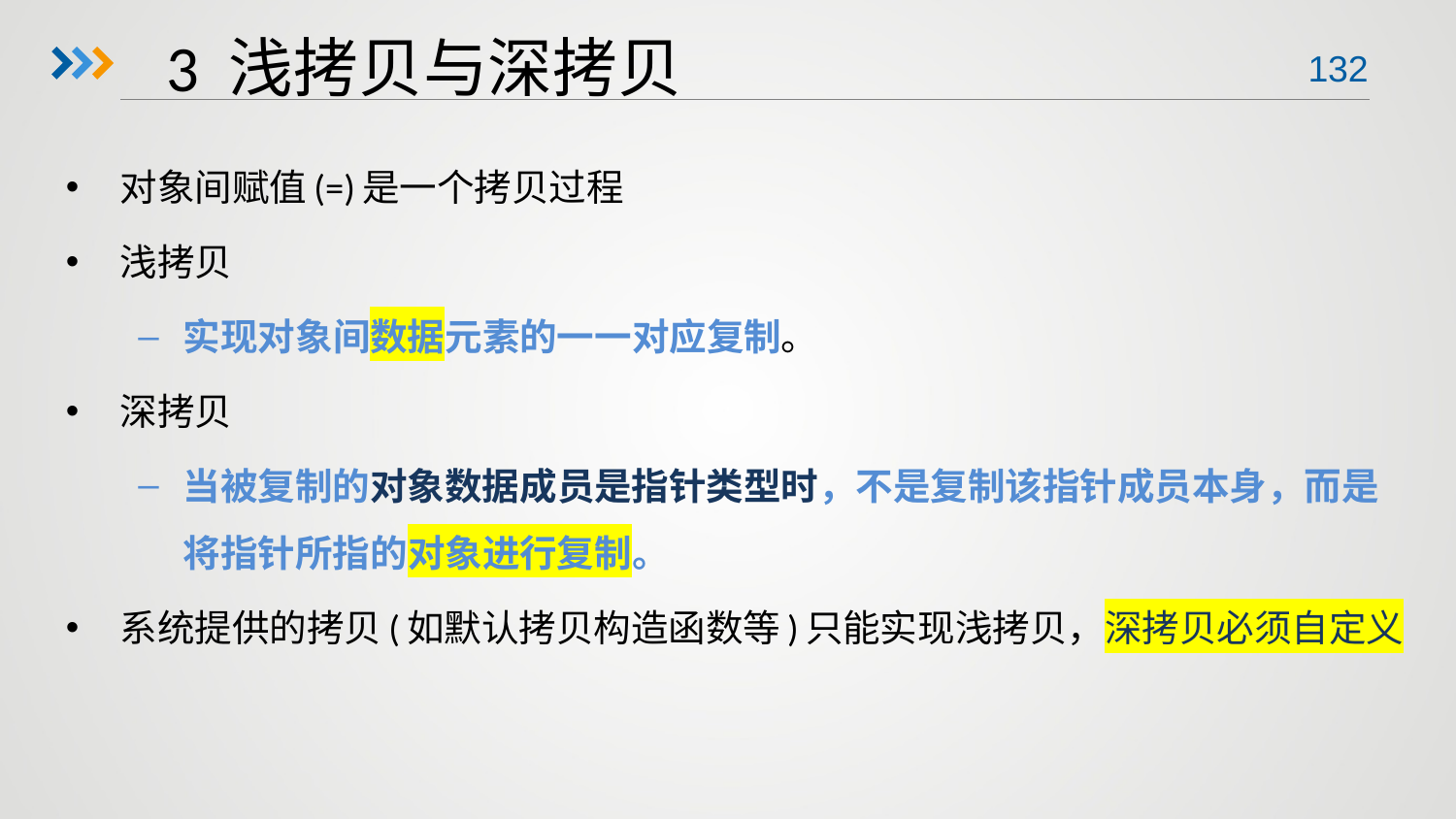

3 浅拷贝与深拷贝
对象间赋值(=)是一个拷贝过程
浅拷贝
实现对象间数据元素的一一对应复制。
深拷贝
当被复制的对象数据成员是指针类型时，不是复制该指针成员本身，而是将指针所指的对象进行复制。
系统提供的拷贝(如默认拷贝构造函数等)只能实现浅拷贝，深拷贝必须自定义